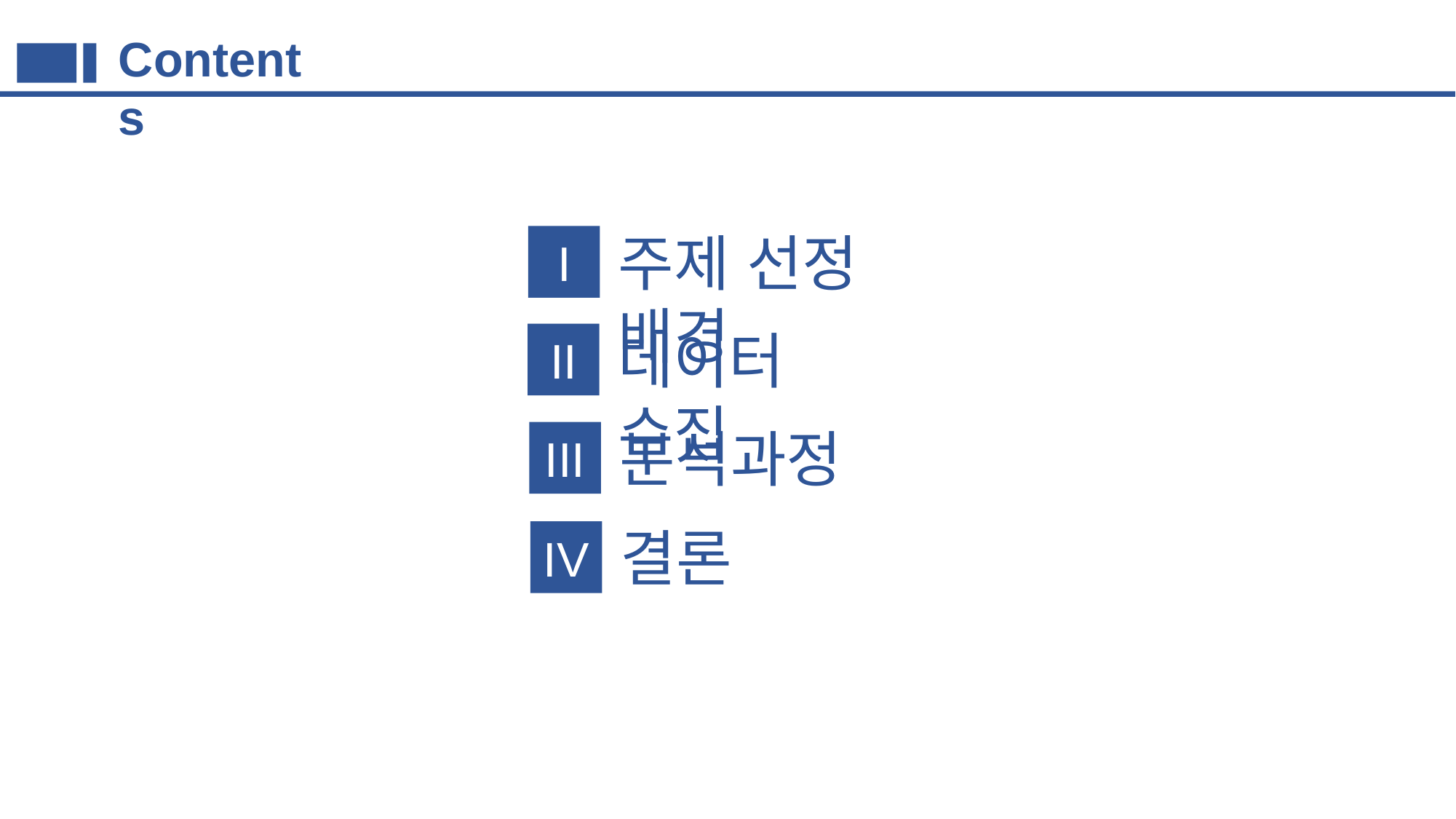

Contents

주제 선정 배경
I
데이터 수집
II
분석과정
III
결론
IV